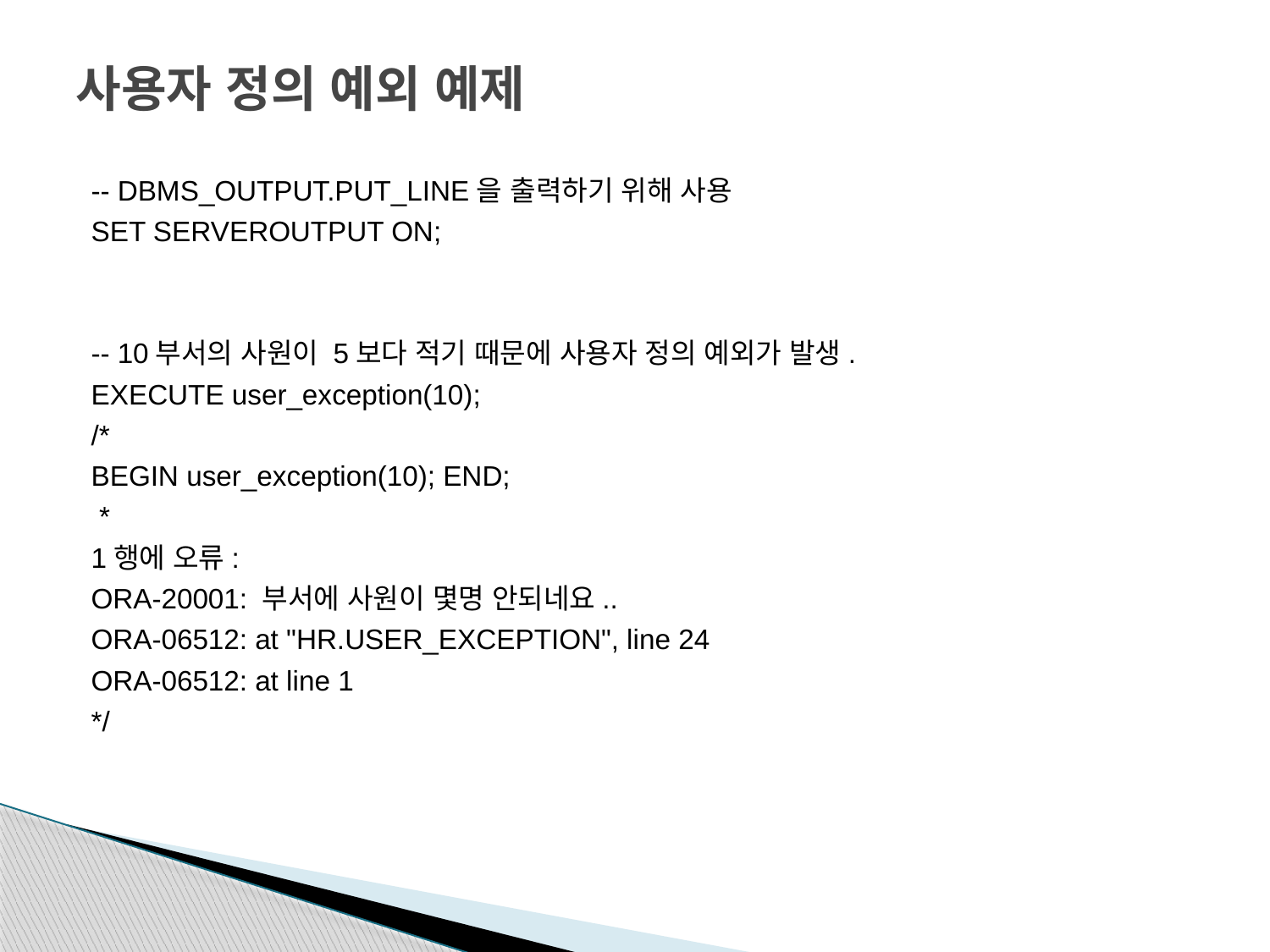

# 사용자 정의 예외 예제
-- DBMS_OUTPUT.PUT_LINE을 출력하기 위해 사용
SET SERVEROUTPUT ON;

-- 10부서의 사원이 5보다 적기 때문에 사용자 정의 예외가 발생.
EXECUTE user_exception(10);
/*
BEGIN user_exception(10); END;
 *
1행에 오류:
ORA-20001: 부서에 사원이 몇명 안되네요..
ORA-06512: at "HR.USER_EXCEPTION", line 24
ORA-06512: at line 1
*/